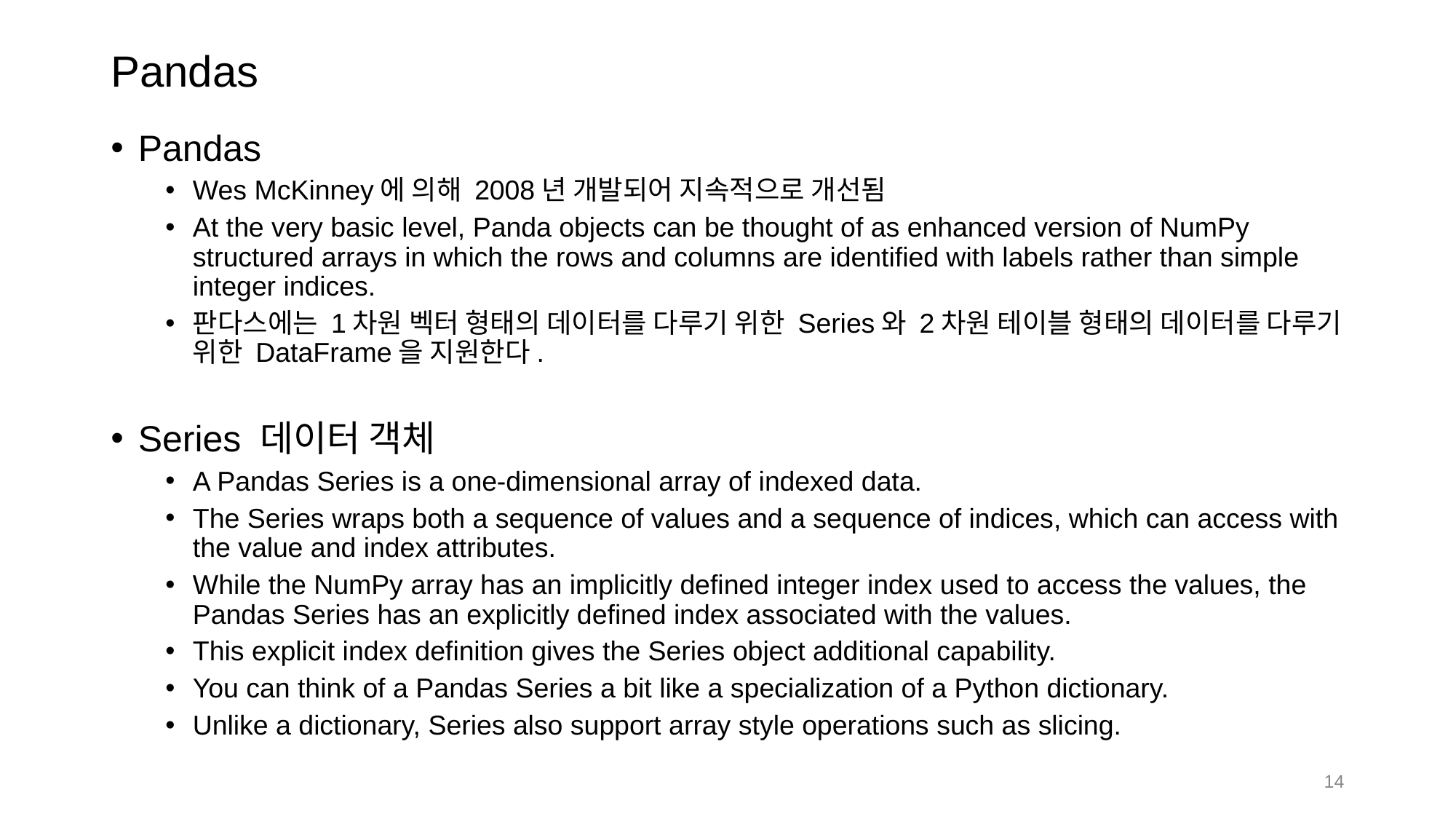

# Pandas
Pandas
Wes McKinney에 의해 2008년 개발되어 지속적으로 개선됨
At the very basic level, Panda objects can be thought of as enhanced version of NumPy structured arrays in which the rows and columns are identified with labels rather than simple integer indices.
판다스에는 1차원 벡터 형태의 데이터를 다루기 위한 Series와 2차원 테이블 형태의 데이터를 다루기 위한 DataFrame을 지원한다.

Series 데이터 객체
A Pandas Series is a one-dimensional array of indexed data.
The Series wraps both a sequence of values and a sequence of indices, which can access with the value and index attributes.
While the NumPy array has an implicitly defined integer index used to access the values, the Pandas Series has an explicitly defined index associated with the values.
This explicit index definition gives the Series object additional capability.
You can think of a Pandas Series a bit like a specialization of a Python dictionary.
Unlike a dictionary, Series also support array style operations such as slicing.

14